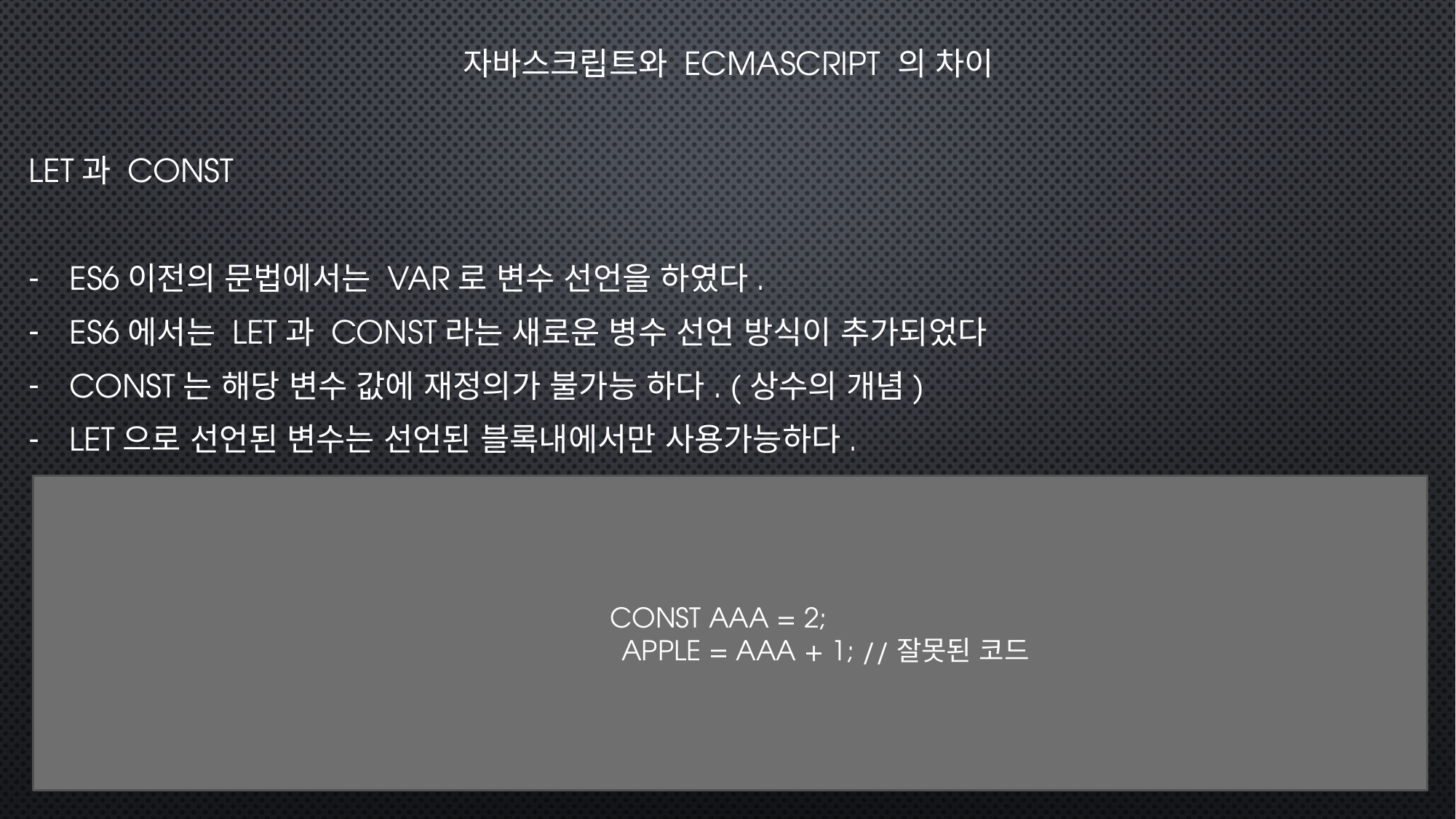

자바스크립트와 ECMAScript 의 차이

LET과 CONST

ES6이전의 문법에서는 VAR로 변수 선언을 하였다.
ES6에서는 LET과 CONST라는 새로운 병수 선언 방식이 추가되었다
CONST는 해당 변수 값에 재정의가 불가능 하다. (상수의 개념)
LET으로 선언된 변수는 선언된 블록내에서만 사용가능하다.

CONST AAA = 2;
                         APPLE = AAA + 1; //잘못된 코드